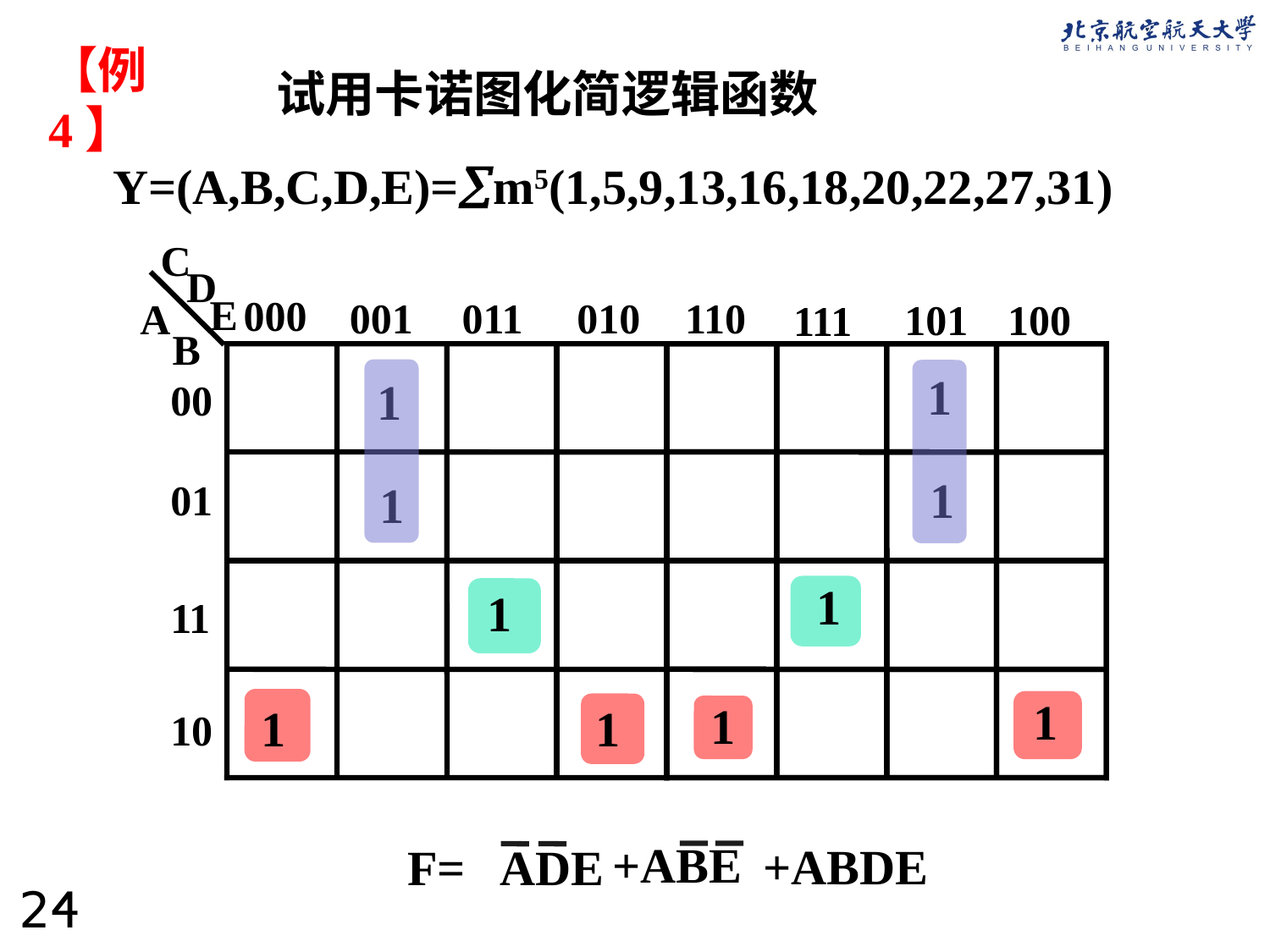

【例4】
试用卡诺图化简逻辑函数
Y=(A,B,C,D,E)=∑m5(1,5,9,13,16,18,20,22,27,31)
C
D

E
000
001
110
011
010
A
101
100
111
B

00
01
11
10

1
1
1
1
1
1
1
1
1
1

+ABE

+ABDE
F=   ADE

24